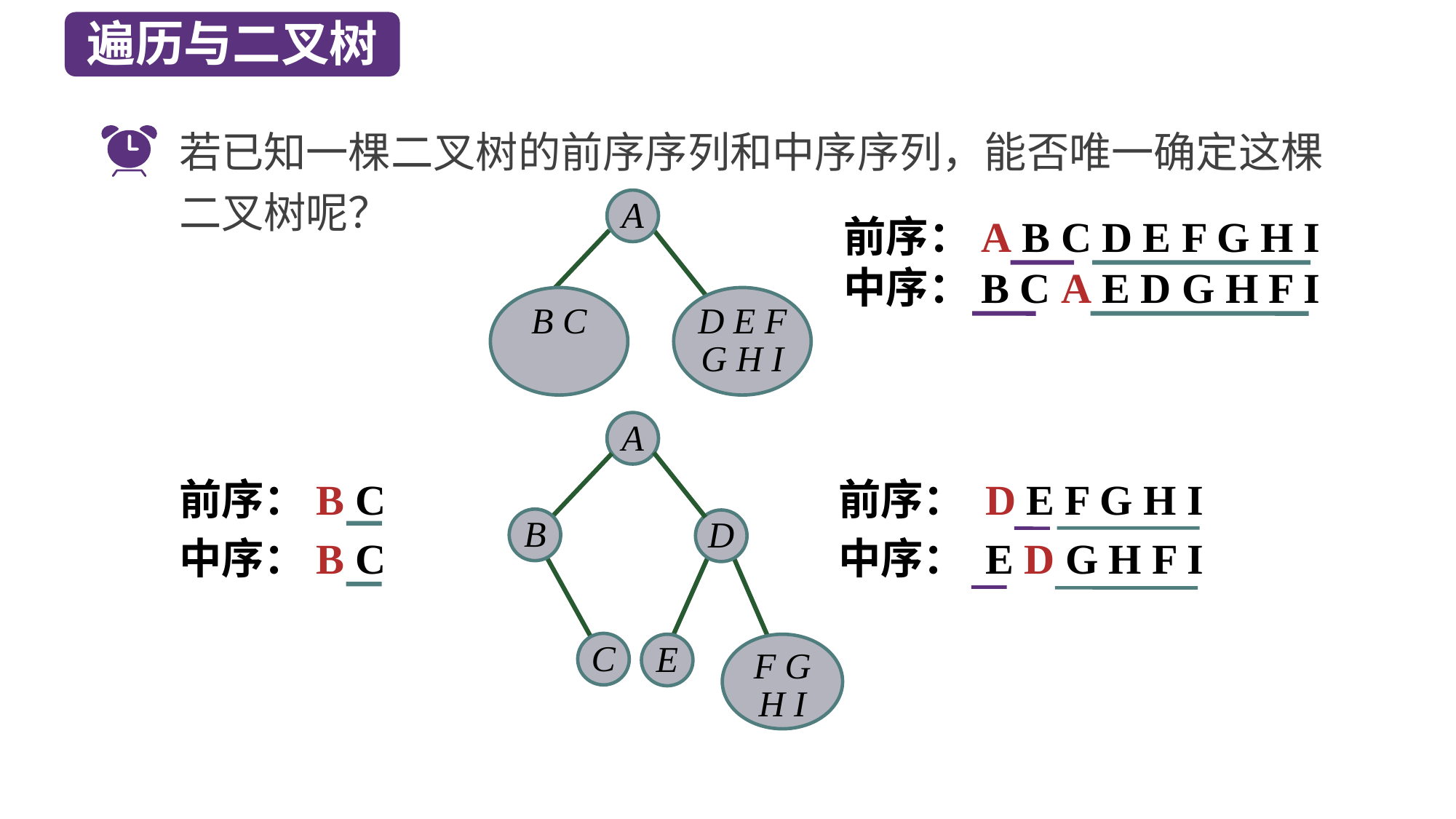

遍历与二叉树

若已知一棵二叉树的前序序列和中序序列，能否唯一确定这棵二叉树呢？

A

B C
D E F
G H I
前序：A B C D E F G H I中序：B C A E D G H F I

A

前序：B C
中序：B C
前序： D E F G H I
中序： E D G H F I
B

C
D

E
F G
H I